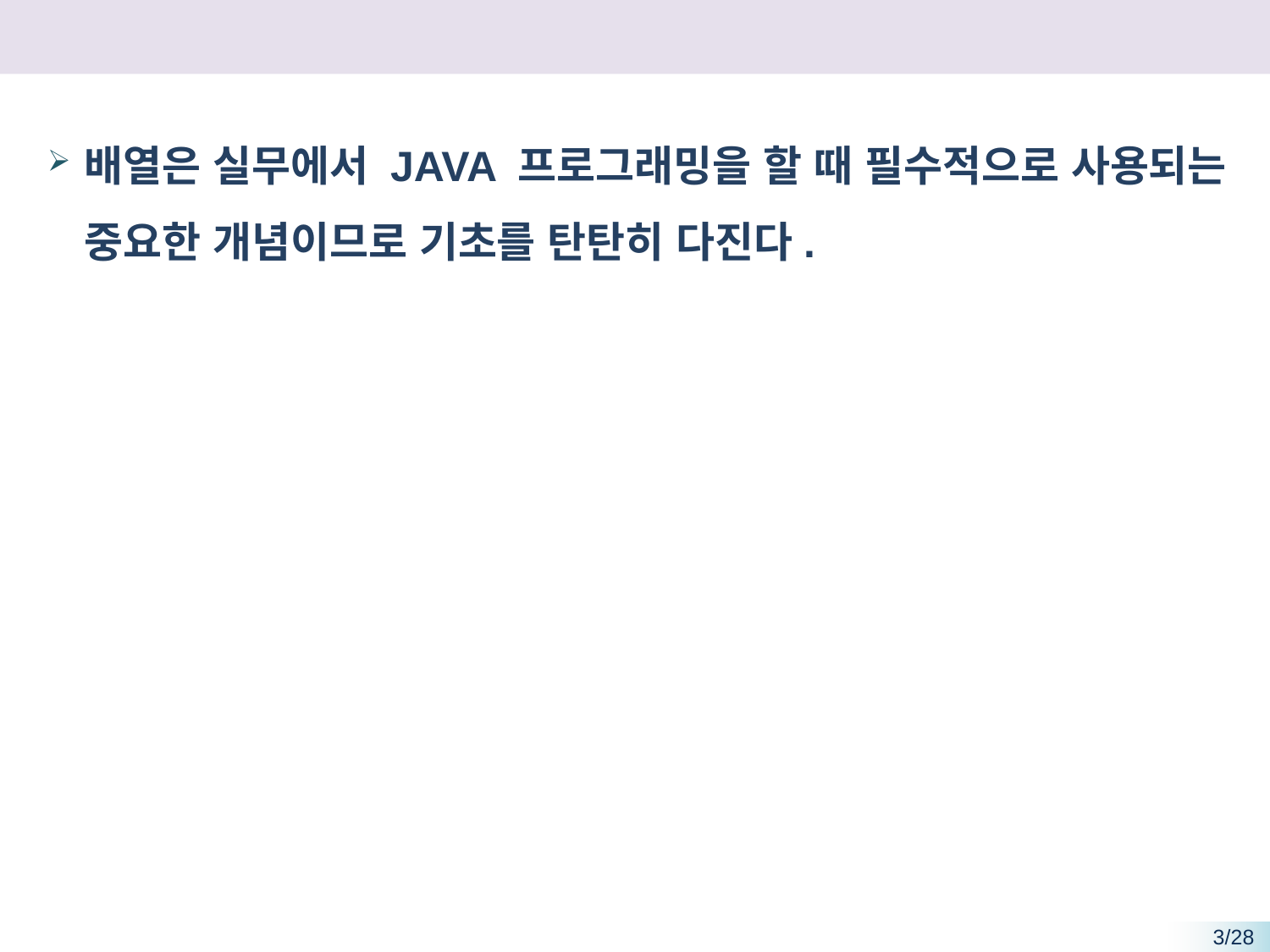

#
배열은 실무에서 JAVA 프로그래밍을 할 때 필수적으로 사용되는 중요한 개념이므로 기초를 탄탄히 다진다.